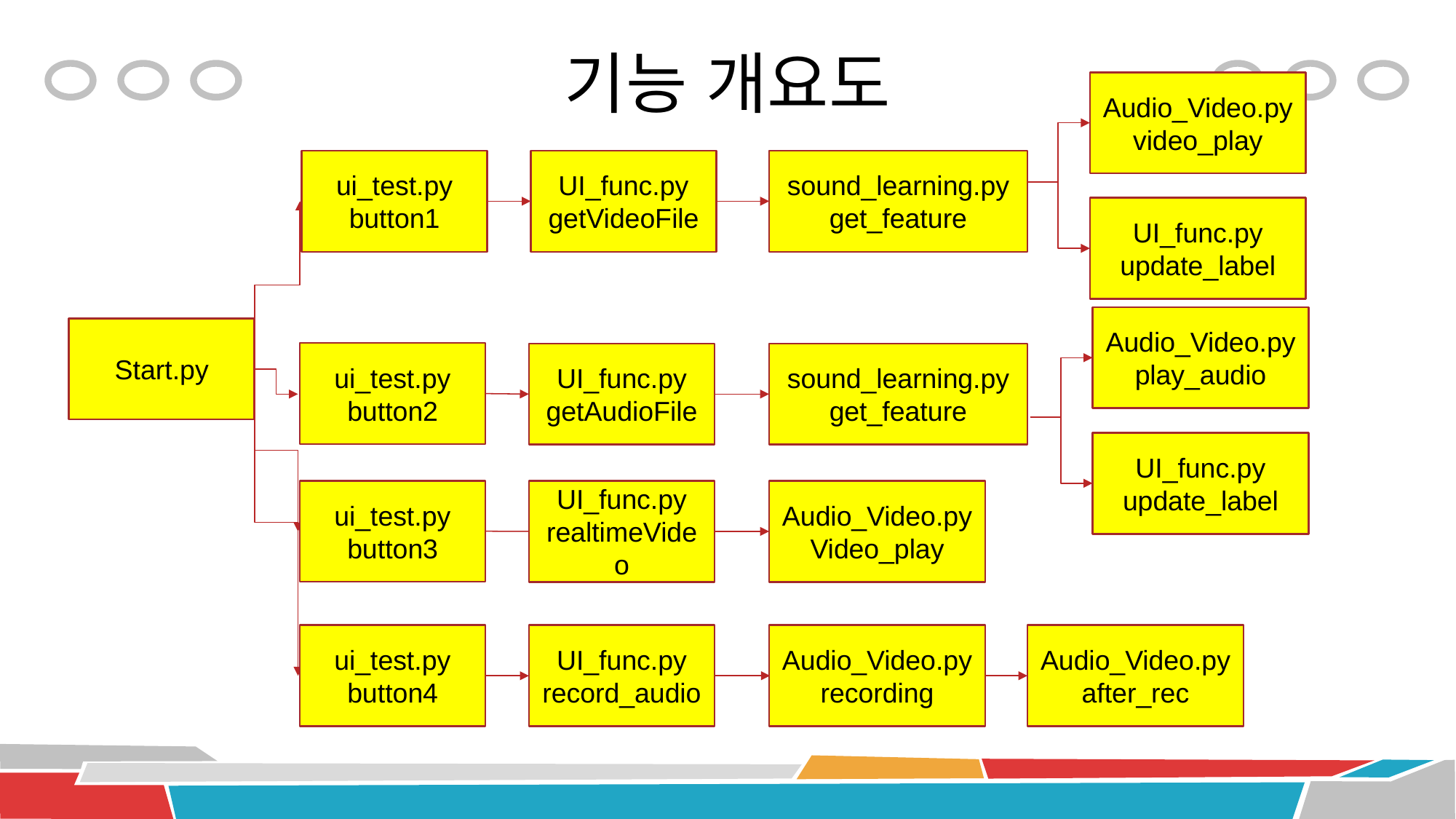

# 기능 개요도
Audio_Video.py
video_play
ui_test.py
button1
UI_func.py
getVideoFile
sound_learning.py
get_feature
UI_func.py
update_label
Audio_Video.py
play_audio
Start.py
ui_test.py
button2
UI_func.py
getAudioFile
sound_learning.py
get_feature
UI_func.py
update_label
ui_test.py
button3
UI_func.py
realtimeVideo
Audio_Video.py
Video_play
ui_test.py
button4
UI_func.py
record_audio
Audio_Video.py
recording
Audio_Video.py
after_rec